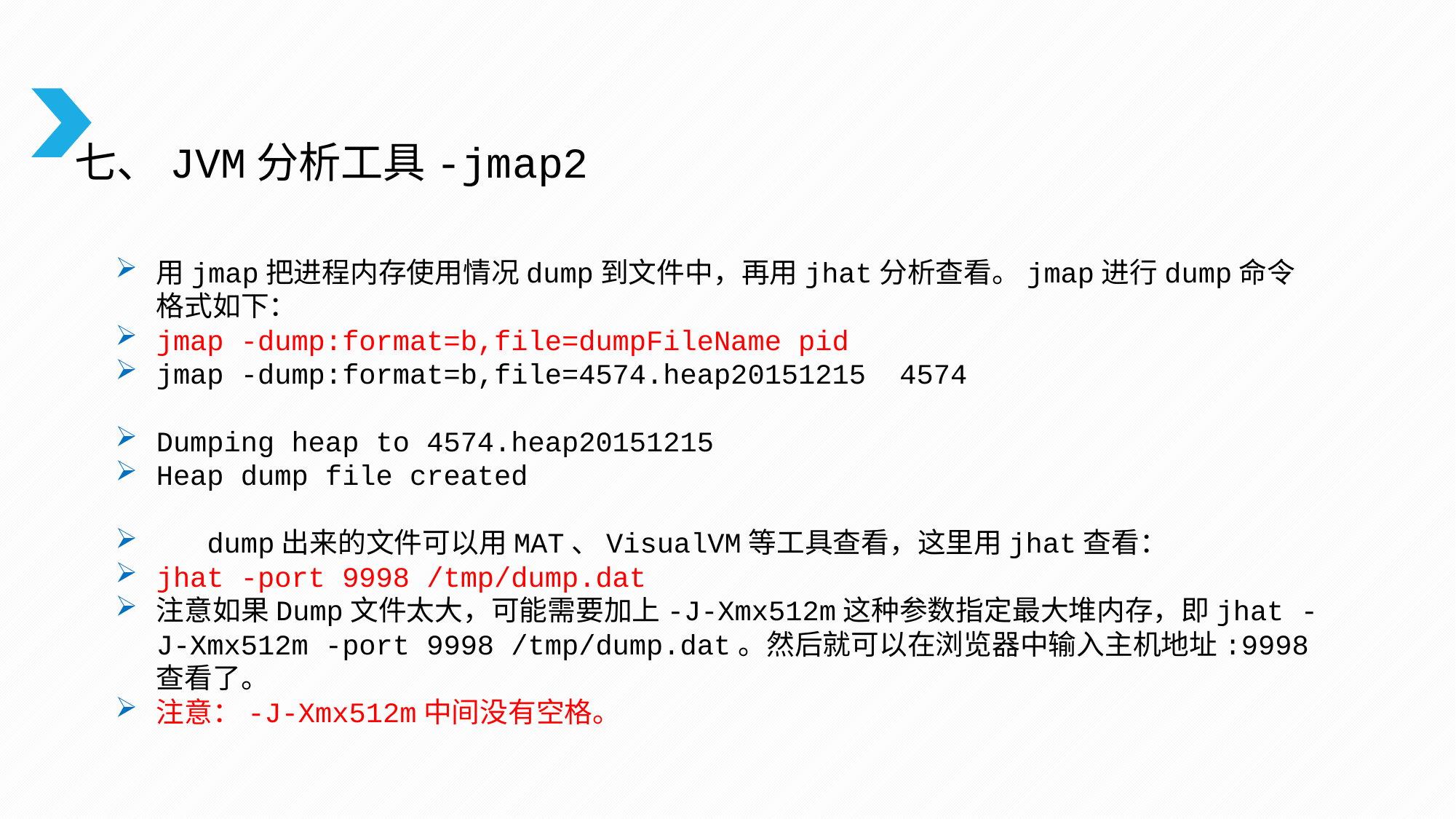

七、JVM分析工具-jmap2
用jmap把进程内存使用情况dump到文件中，再用jhat分析查看。jmap进行dump命令格式如下：
jmap -dump:format=b,file=dumpFileName pid
jmap -dump:format=b,file=4574.heap20151215  4574

Dumping heap to 4574.heap20151215
Heap dump file created

   dump出来的文件可以用MAT、VisualVM等工具查看，这里用jhat查看：
jhat -port 9998 /tmp/dump.dat
注意如果Dump文件太大，可能需要加上-J-Xmx512m这种参数指定最大堆内存，即jhat -J-Xmx512m -port 9998 /tmp/dump.dat。然后就可以在浏览器中输入主机地址:9998查看了。
注意：-J-Xmx512m中间没有空格。